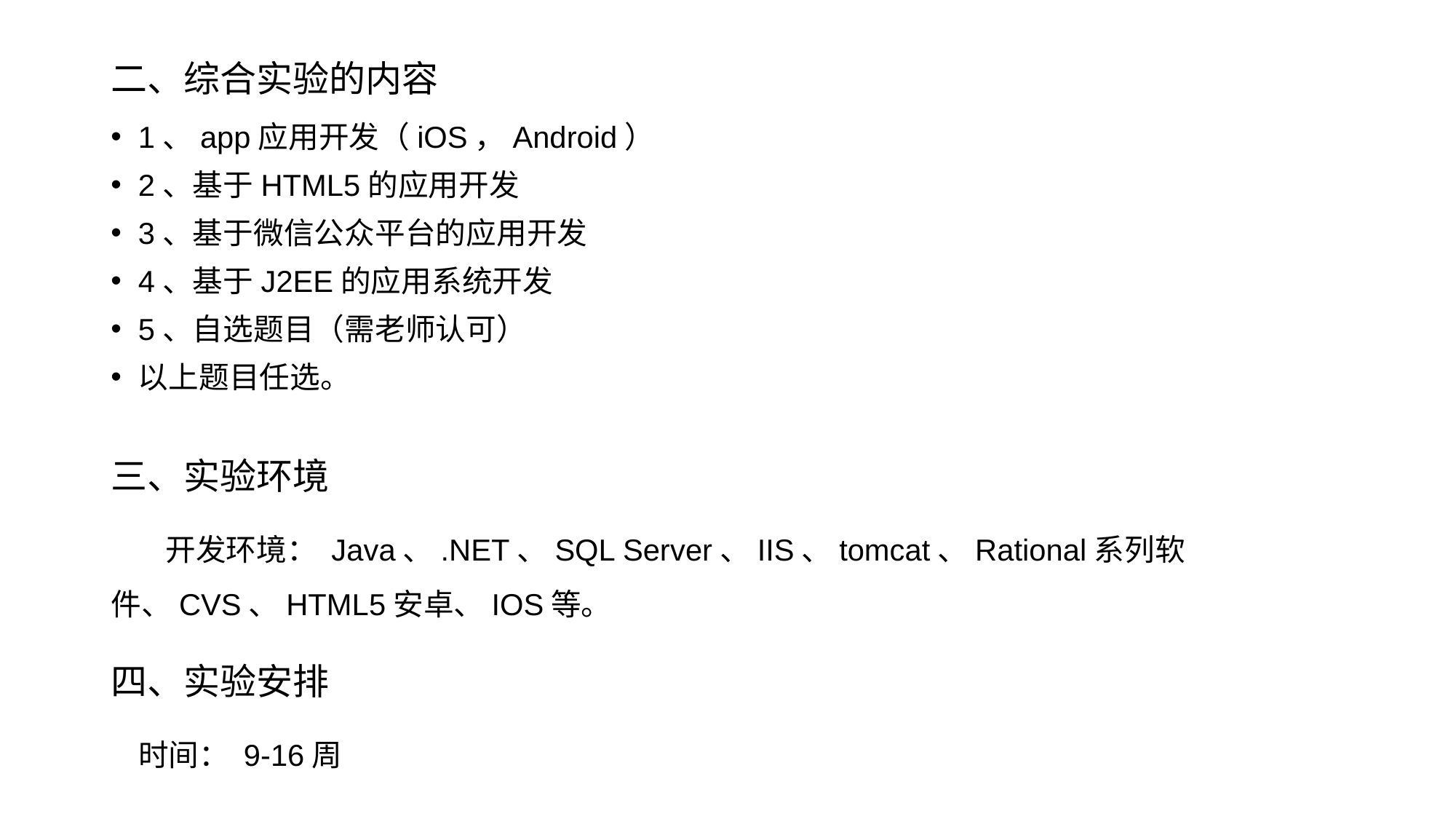

# 二、综合实验的内容
1、app应用开发（iOS，Android）
2、基于HTML5的应用开发
3、基于微信公众平台的应用开发
4、基于J2EE的应用系统开发
5、自选题目（需老师认可）
以上题目任选。

三、实验环境
开发环境： Java、.NET、SQL Server、IIS、tomcat、Rational系列软件、CVS、HTML5安卓、IOS等。
四、实验安排
   时间： 9-16周